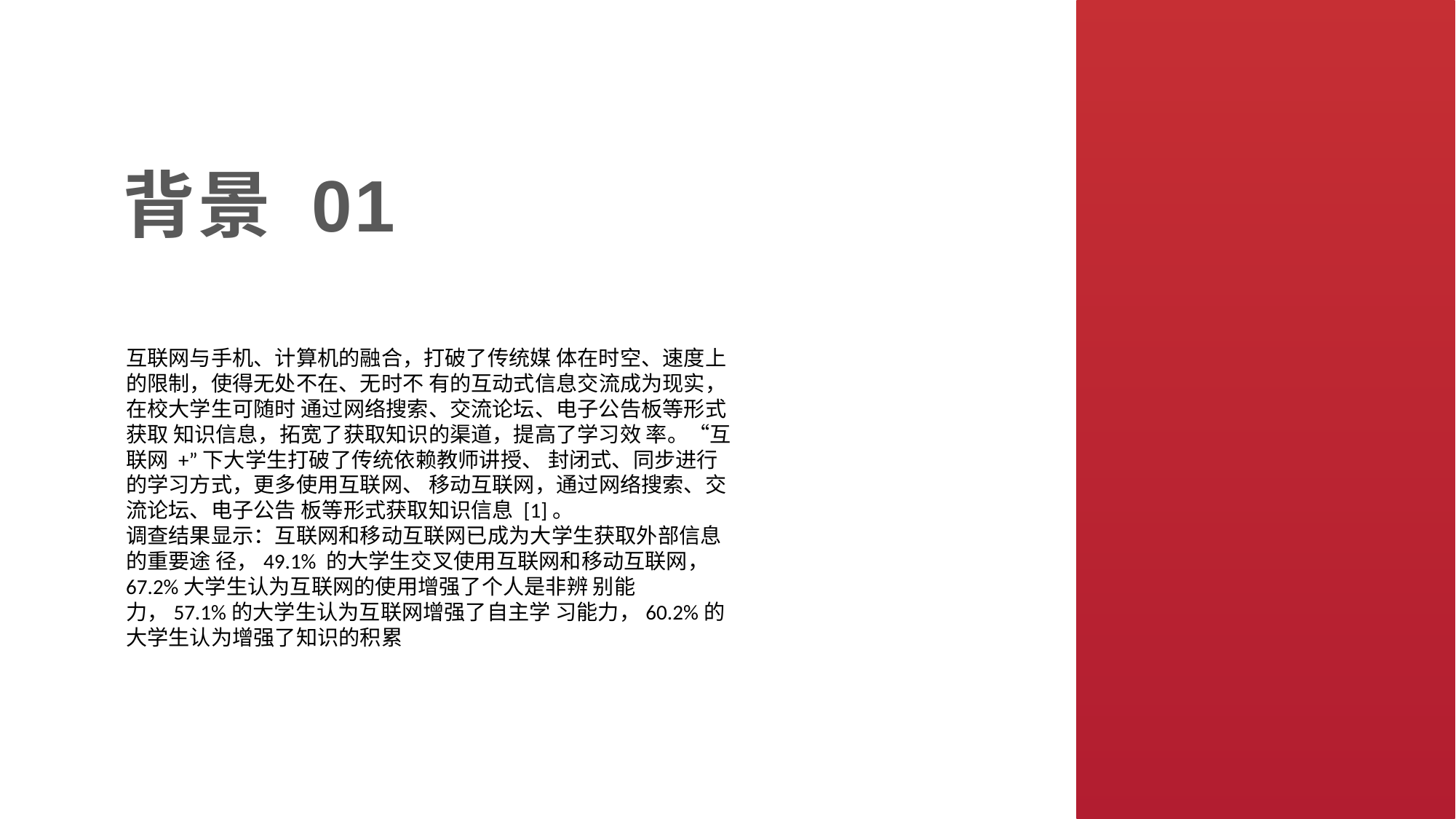

背景 01
互联网与手机、计算机的融合，打破了传统媒 体在时空、速度上的限制，使得无处不在、无时不 有的互动式信息交流成为现实，在校大学生可随时 通过网络搜索、交流论坛、电子公告板等形式获取 知识信息，拓宽了获取知识的渠道，提高了学习效 率。“互联网 +”下大学生打破了传统依赖教师讲授、 封闭式、同步进行的学习方式，更多使用互联网、 移动互联网，通过网络搜索、交流论坛、电子公告 板等形式获取知识信息 [1]。
调查结果显示：互联网和移动互联网已成为大学生获取外部信息的重要途 径，49.1% 的大学生交叉使用互联网和移动互联网， 67.2%大学生认为互联网的使用增强了个人是非辨 别能力，57.1%的大学生认为互联网增强了自主学 习能力，60.2%的大学生认为增强了知识的积累
3